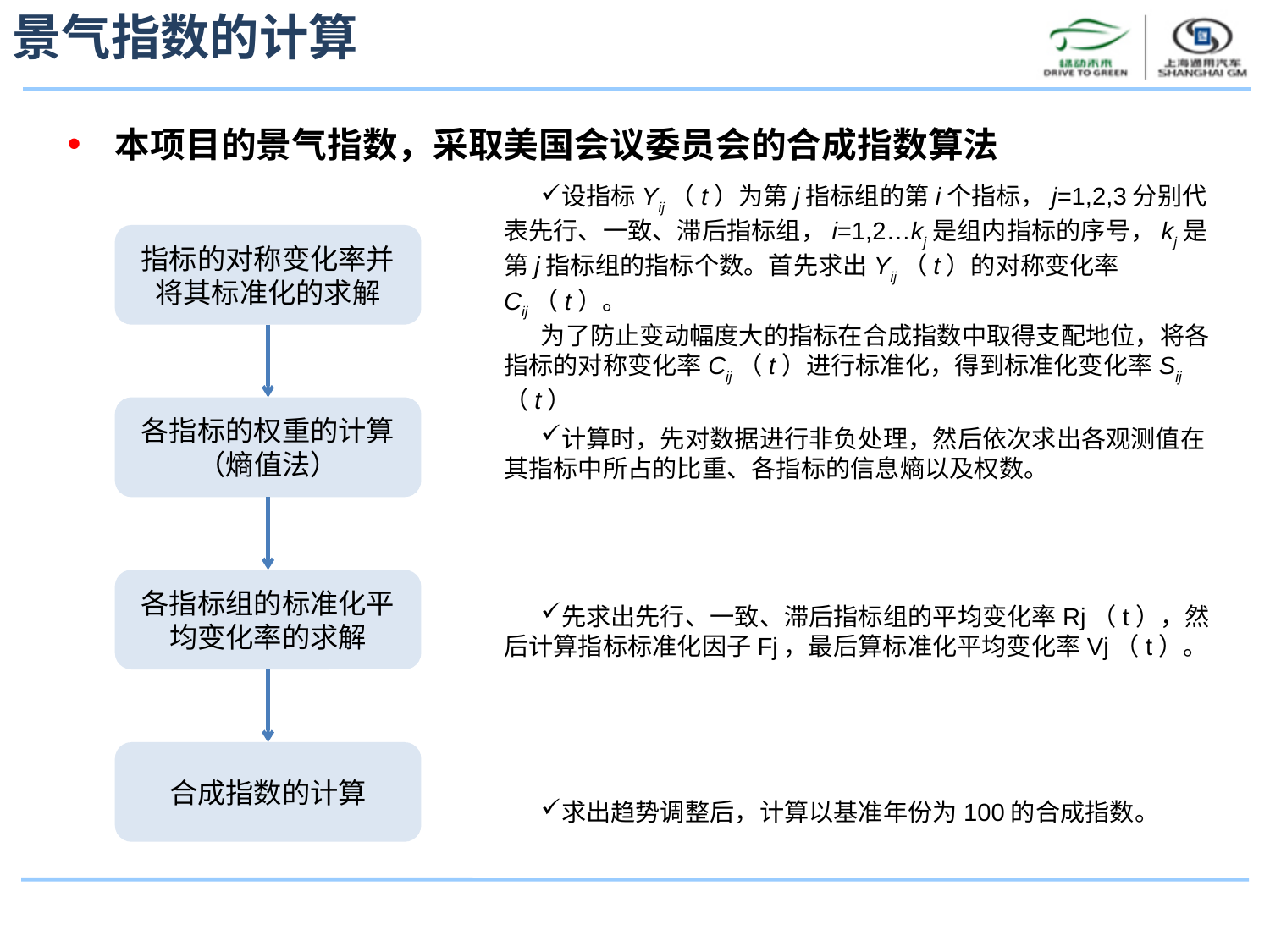

# 景气指数的计算
本项目的景气指数，采取美国会议委员会的合成指数算法
设指标Yij（t）为第j指标组的第i个指标，j=1,2,3分别代表先行、一致、滞后指标组，i=1,2…kj是组内指标的序号，kj是第j指标组的指标个数。首先求出Yij（t）的对称变化率Cij（t）。
为了防止变动幅度大的指标在合成指数中取得支配地位，将各指标的对称变化率Cij（t）进行标准化，得到标准化变化率Sij（t）
指标的对称变化率并将其标准化的求解
各指标的权重的计算（熵值法）
计算时，先对数据进行非负处理，然后依次求出各观测值在其指标中所占的比重、各指标的信息熵以及权数。
各指标组的标准化平均变化率的求解
先求出先行、一致、滞后指标组的平均变化率Rj（t），然后计算指标标准化因子Fj，最后算标准化平均变化率Vj（t）。
合成指数的计算
求出趋势调整后，计算以基准年份为100的合成指数。